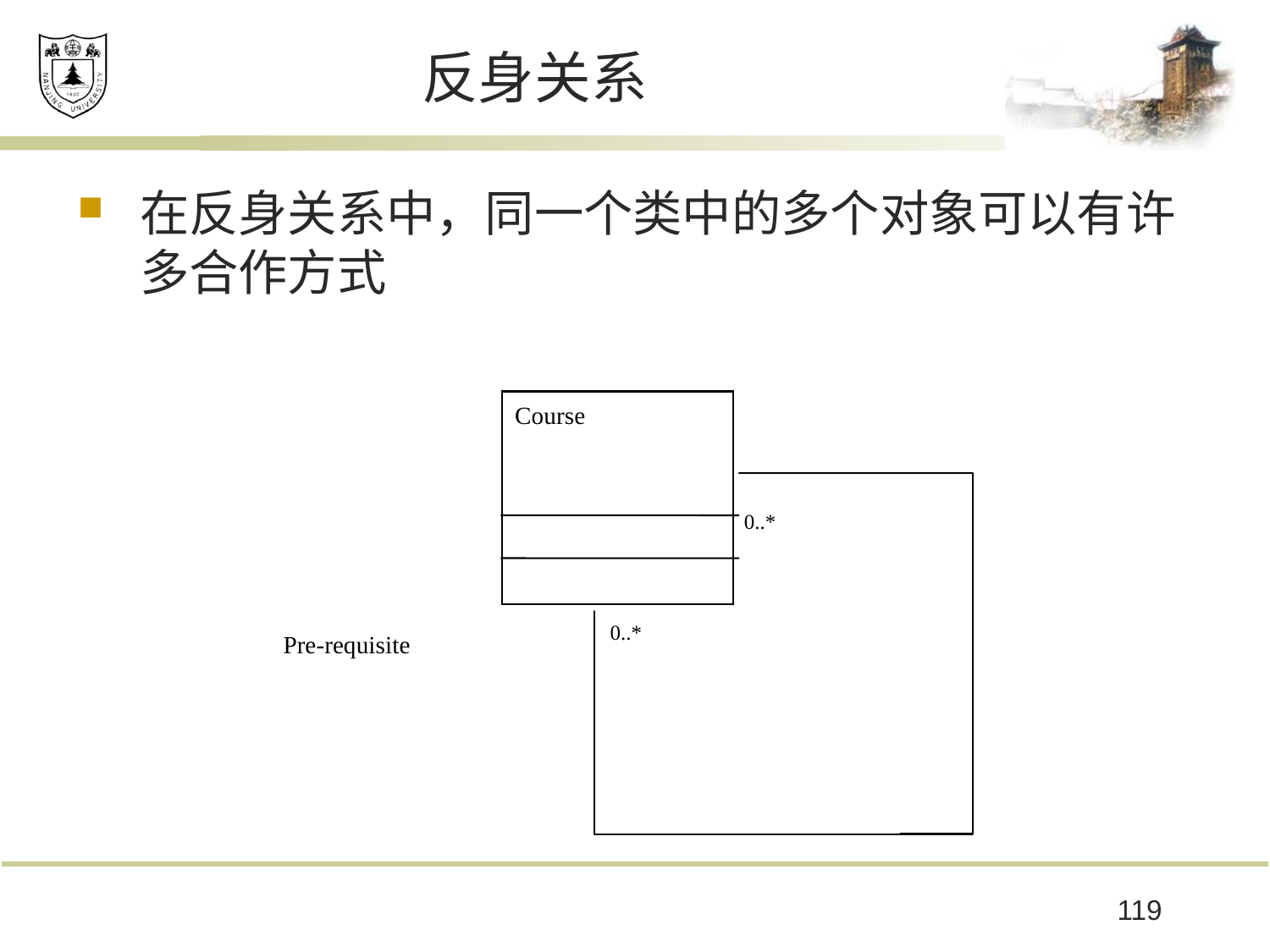

# 反身关系
在反身关系中，同一个类中的多个对象可以有许多合作方式

Course

0..*

0..*
Pre-requisite
119